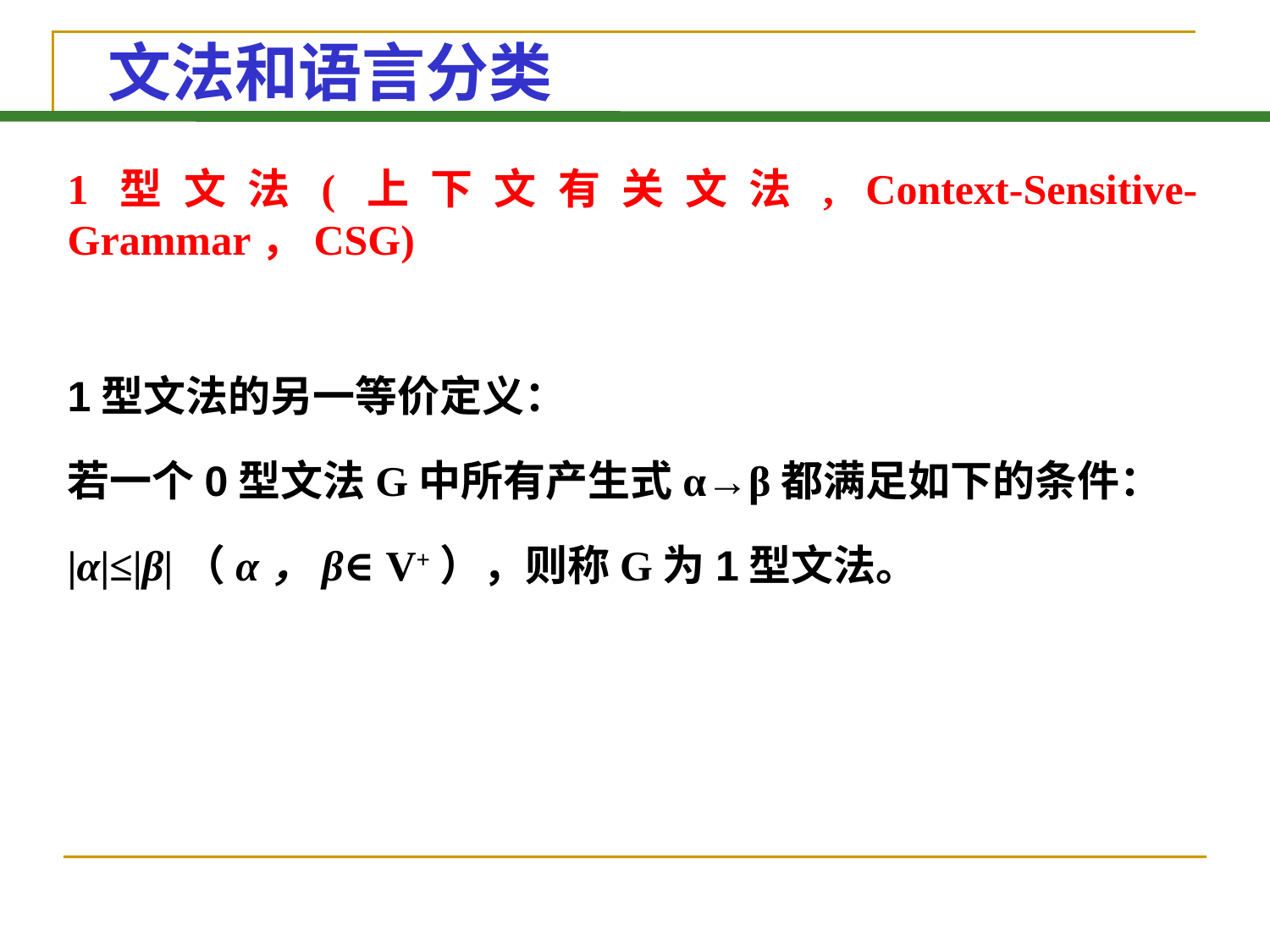

# 文法和语言分类

1型文法(上下文有关文法, Context-Sensitive-Grammar，CSG)

1型文法的另一等价定义：
若一个0型文法G中所有产生式α→β都满足如下的条件：
|α|≤|β|（α，β∈V+），则称G为1型文法。
56